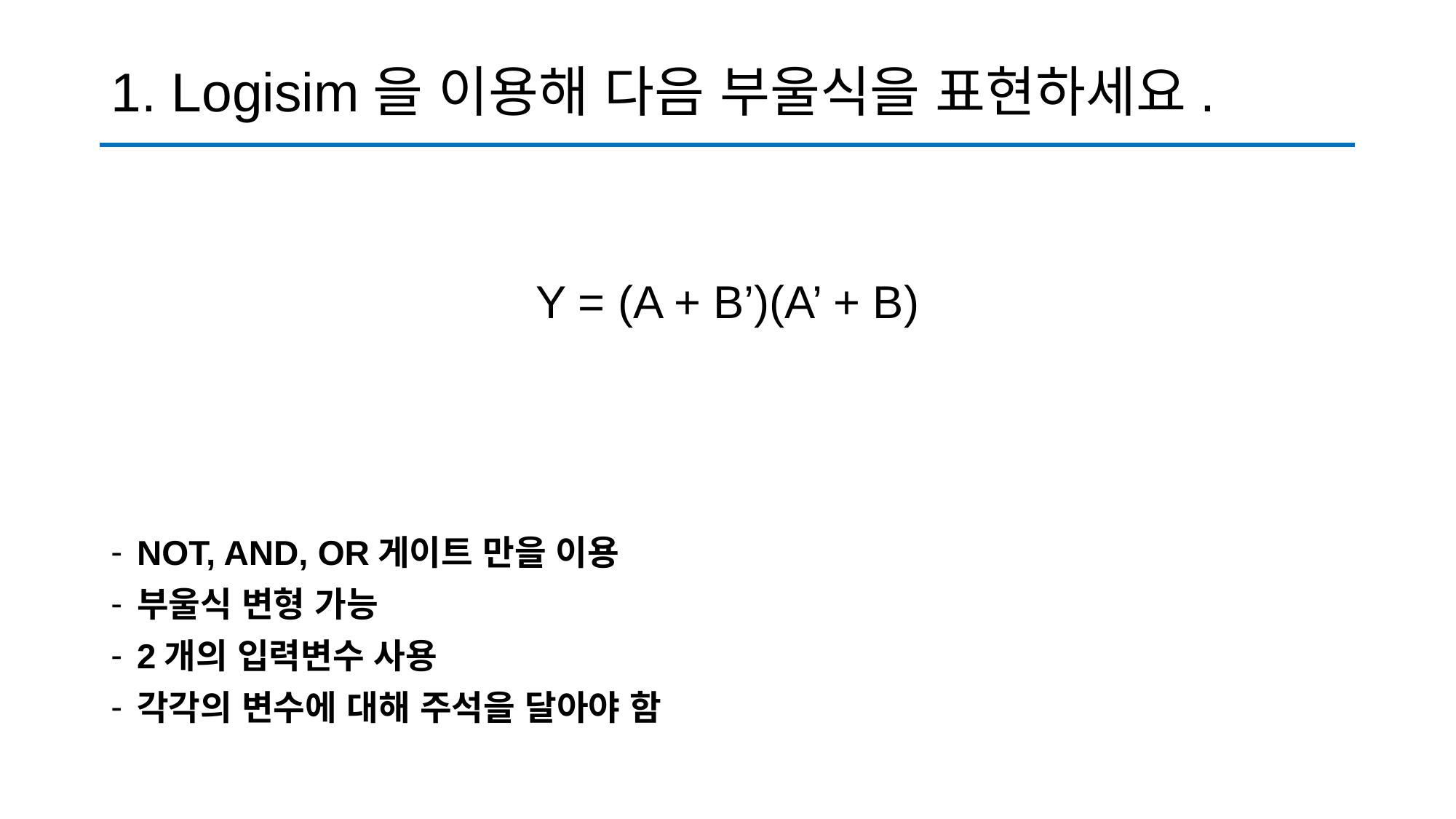

# 1. Logisim을 이용해 다음 부울식을 표현하세요.

Y = (A + B’)(A’ + B)

NOT, AND, OR게이트 만을 이용
부울식 변형 가능
2개의 입력변수 사용
각각의 변수에 대해 주석을 달아야 함